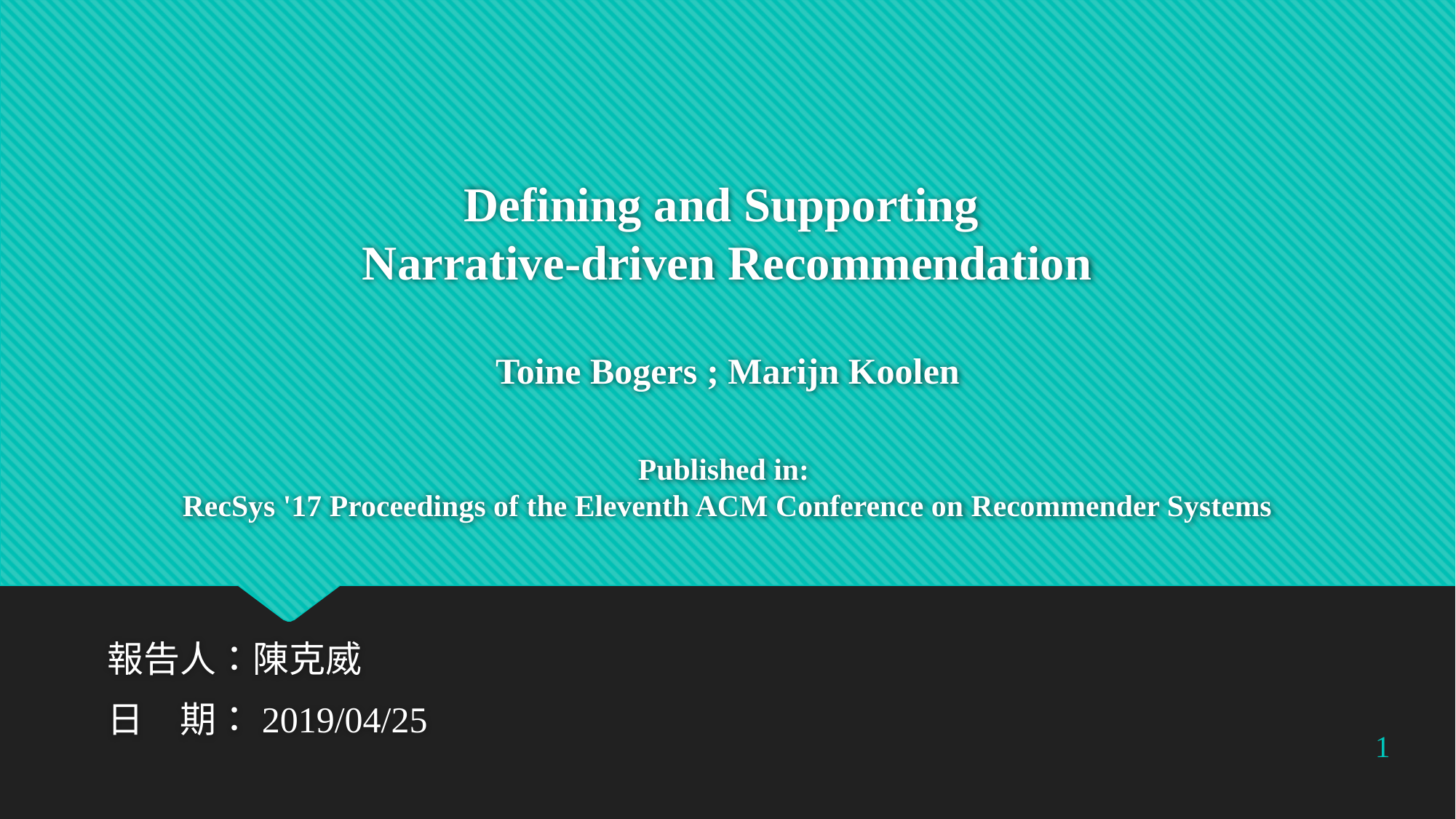

# Defining and Supporting Narrative-driven Recommendation Toine Bogers ; Marijn Koolen Published in: RecSys '17 Proceedings of the Eleventh ACM Conference on Recommender Systems
報告人：陳克威
日　期：2019/04/25

1